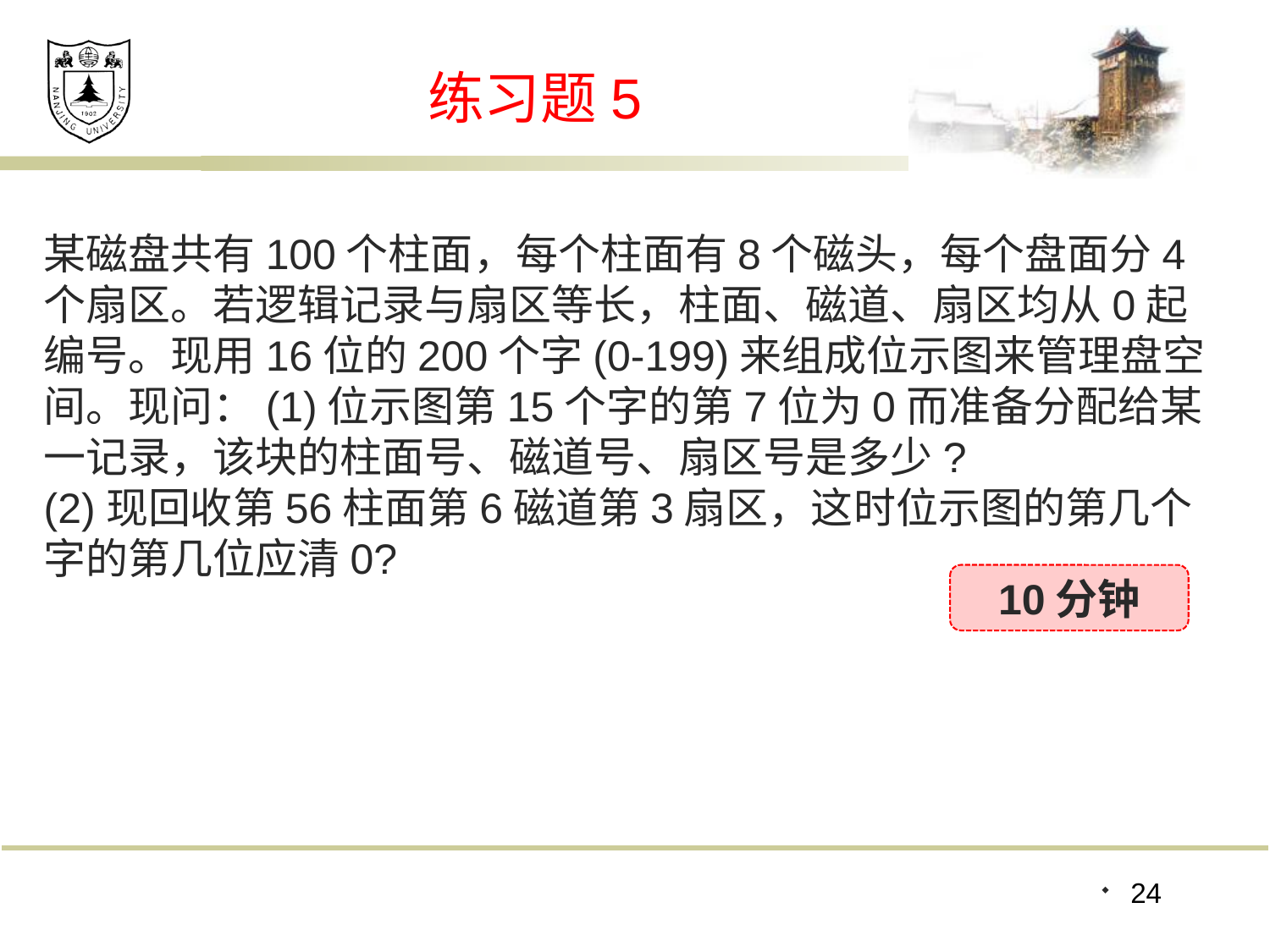

# 练习题5
某磁盘共有100个柱面，每个柱面有8个磁头，每个盘面分4个扇区。若逻辑记录与扇区等长，柱面、磁道、扇区均从0起编号。现用16位的200个字(0-199)来组成位示图来管理盘空间。现问：(1)位示图第15个字的第7位为0而准备分配给某一记录，该块的柱面号、磁道号、扇区号是多少?
(2)现回收第56柱面第6磁道第3扇区，这时位示图的第几个字的第几位应清0?

10分钟
24